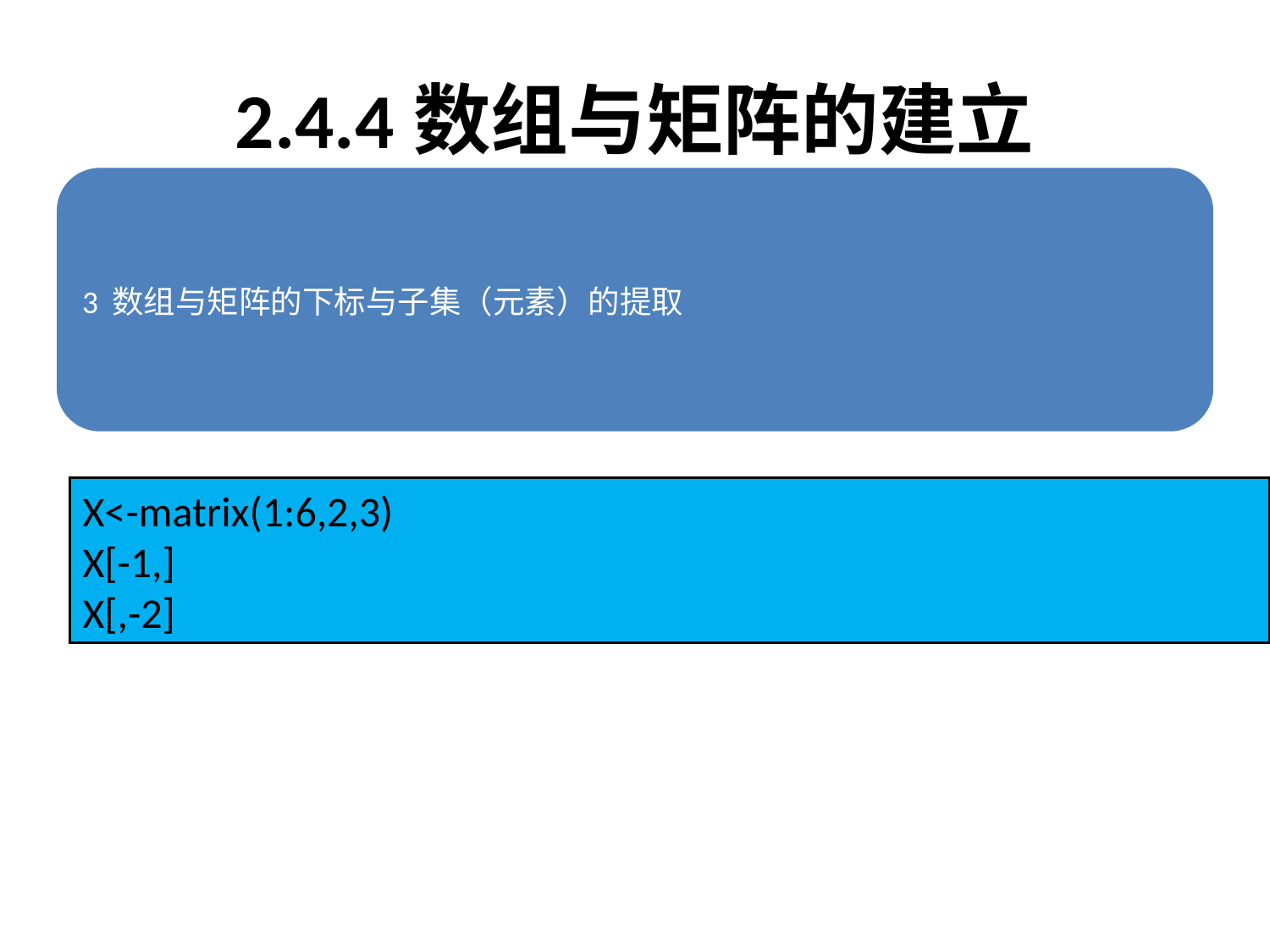

# 2.4.4数组与矩阵的建立
3 数组与矩阵的下标与子集（元素）的提取
去掉一个或若干个行（列）
X<-matrix(1:6,2,3)
X[-1,]
X[,-2]